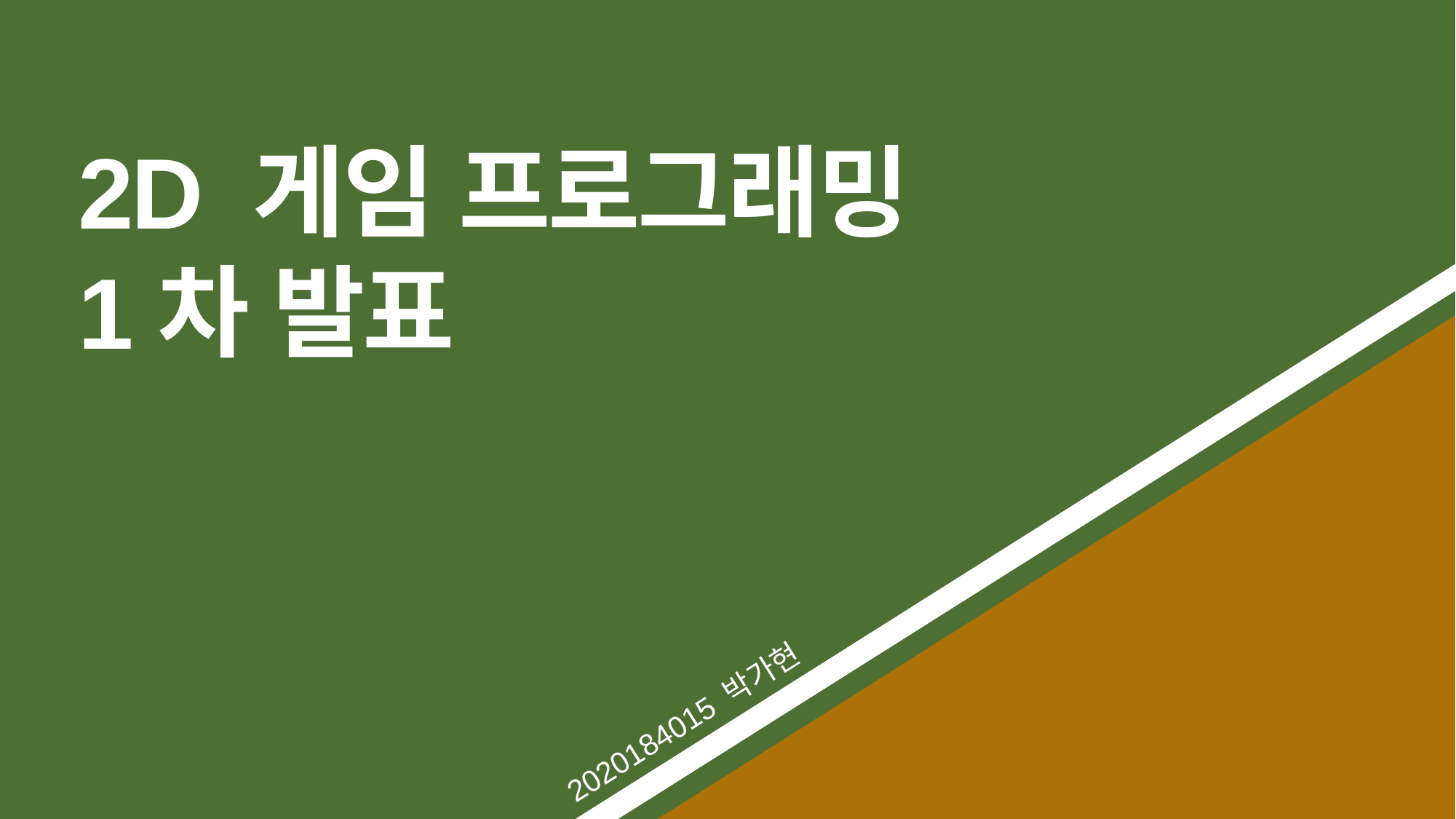

2D 게임 프로그래밍
1차 발표

2020184015 박가현